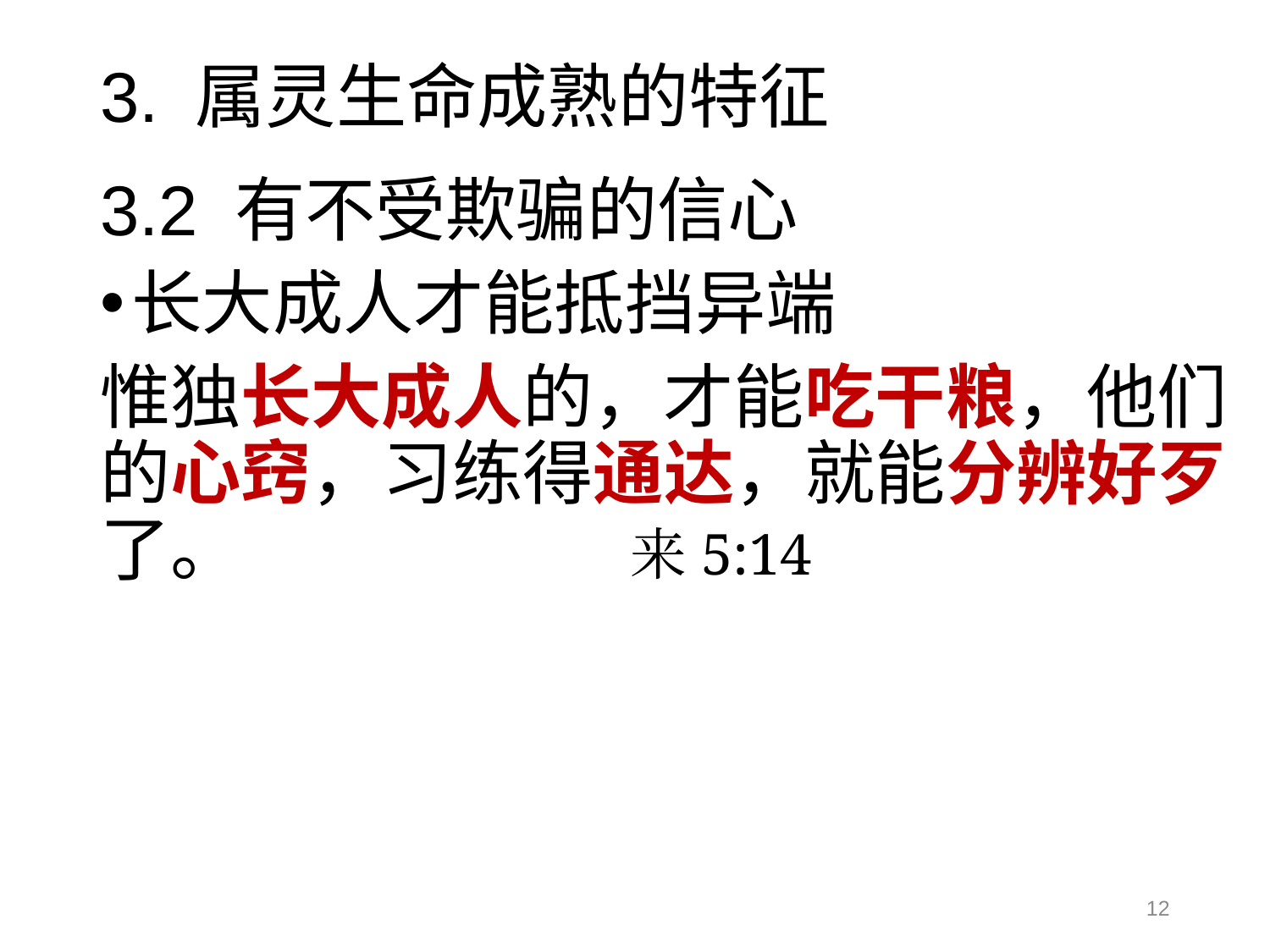

# 3. 属灵生命成熟的特征
3.2 有不受欺骗的信心
长大成人才能抵挡异端
惟独长大成人的，才能吃干粮，他们的心窍，习练得通达，就能分辨好歹了。                          来5:14

12